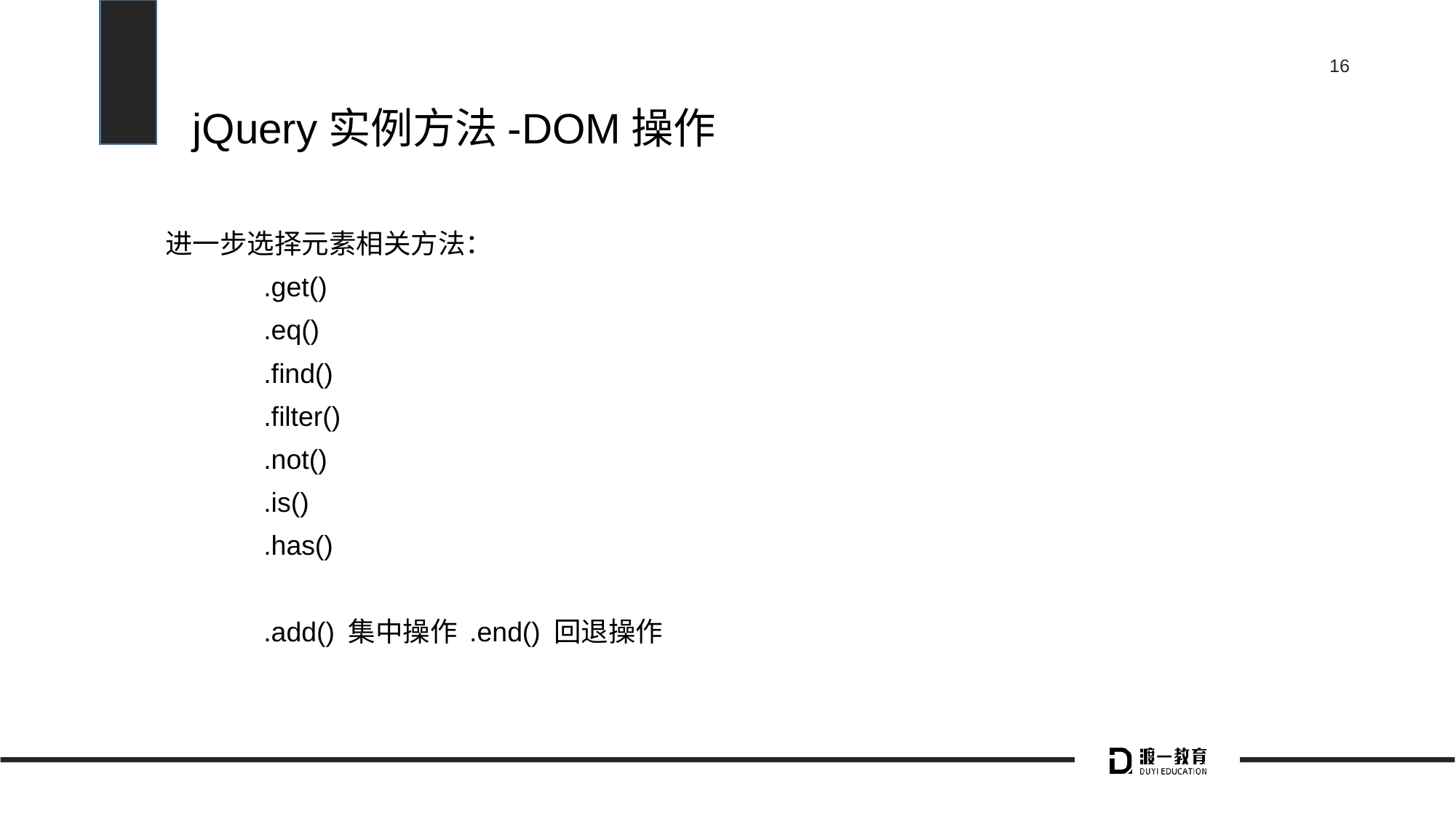

# jQuery实例方法-DOM操作
进一步选择元素相关方法：
	.get()
	.eq()
	.find()
	.filter()
	.not()
	.is()
	.has()

	.add() 集中操作 .end() 回退操作